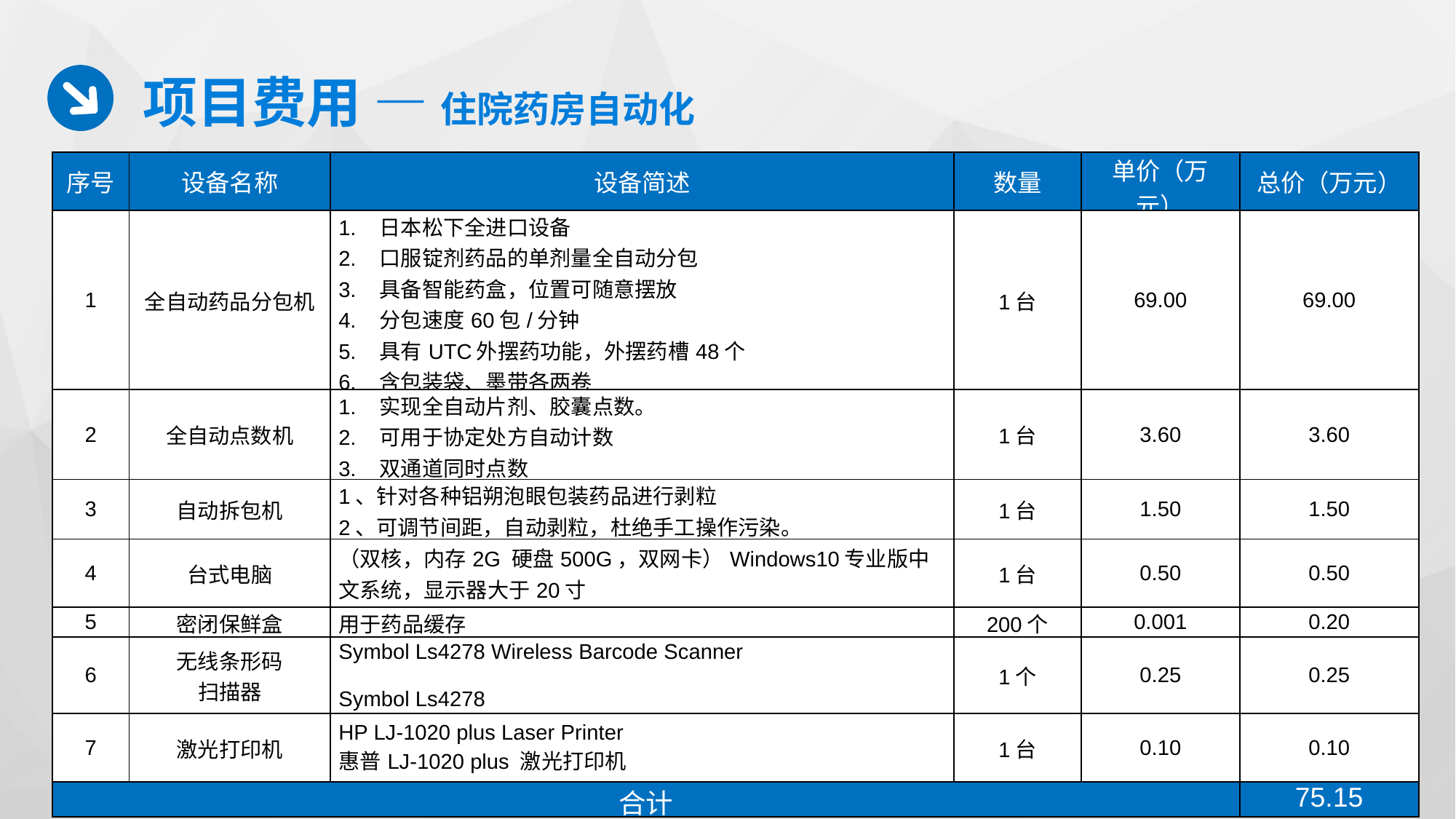

项目费用 — 住院药房自动化
| 序号 | 设备名称 | 设备简述 | 数量 | 单价（万元） | 总价（万元） |
| --- | --- | --- | --- | --- | --- |
| 1 | 全自动药品分包机 | 日本松下全进口设备 口服锭剂药品的单剂量全自动分包 具备智能药盒，位置可随意摆放 分包速度60包/分钟 具有UTC外摆药功能，外摆药槽48个 含包装袋、墨带各两卷 | 1台 | 69.00 | 69.00 |
| 2 | 全自动点数机 | 实现全自动片剂、胶囊点数。 可用于协定处方自动计数 双通道同时点数 | 1台 | 3.60 | 3.60 |
| 3 | 自动拆包机 | 1、针对各种铝朔泡眼包装药品进行剥粒 2、可调节间距，自动剥粒，杜绝手工操作污染。 | 1台 | 1.50 | 1.50 |
| 4 | 台式电脑 | （双核，内存2G 硬盘500G，双网卡）Windows10专业版中文系统，显示器大于20寸 | 1台 | 0.50 | 0.50 |
| 5 | 密闭保鲜盒 | 用于药品缓存 | 200个 | 0.001 | 0.20 |
| 6 | 无线条形码 扫描器 | Symbol Ls4278 Wireless Barcode Scanner Symbol Ls4278 | 1个 | 0.25 | 0.25 |
| 7 | 激光打印机 | HP LJ-1020 plus Laser Printer 惠普LJ-1020 plus 激光打印机 | 1台 | 0.10 | 0.10 |
| 合计 |  |  |  |  | 75.15 |